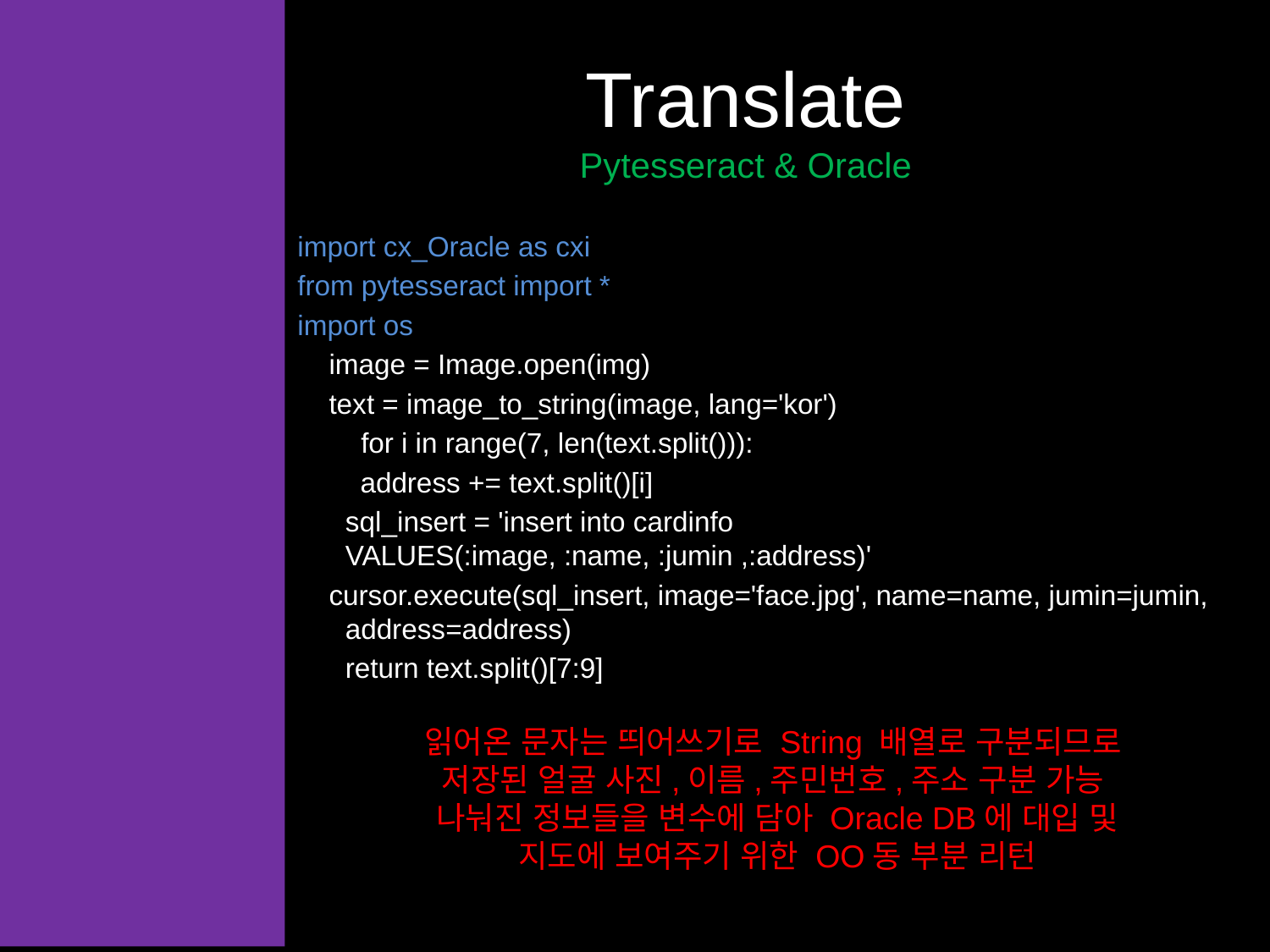

# Translate Pytesseract & Oracle
import cx_Oracle as cxi
from pytesseract import *
import os
    image = Image.open(img)
    text = image_to_string(image, lang='kor')
	  for i in range(7, len(text.split())):
        address += text.split()[i]
	sql_insert = 'insert into cardinfo VALUES(:image, :name, :jumin ,:address)'
    cursor.execute(sql_insert, image='face.jpg', name=name, jumin=jumin, address=address)
	return text.split()[7:9]
읽어온 문자는 띄어쓰기로 String 배열로 구분되므로
저장된 얼굴 사진,이름,주민번호,주소 구분 가능
나눠진 정보들을 변수에 담아 Oracle DB에 대입 및
지도에 보여주기 위한 OO동 부분 리턴